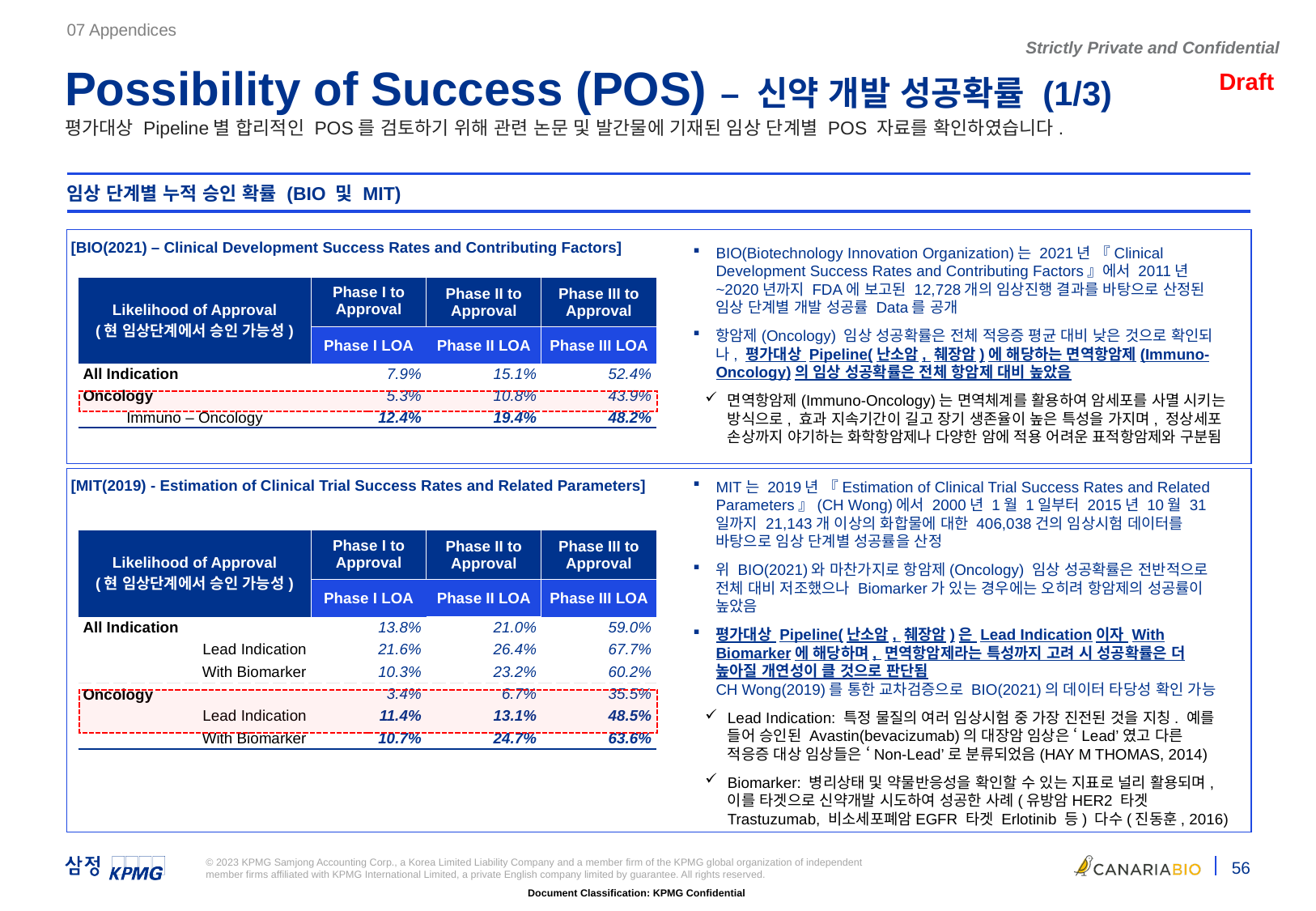

07 Appendices

Possibility of Success (POS) – 신약 개발 성공확률 (1/3)
평가대상 Pipeline별 합리적인 POS를 검토하기 위해 관련 논문 및 발간물에 기재된 임상 단계별 POS 자료를 확인하였습니다.
임상 단계별 누적 승인 확률 (BIO 및 MIT)

[BIO(2021) – Clinical Development Success Rates and Contributing Factors]
BIO(Biotechnology Innovation Organization)는 2021년 『Clinical Development Success Rates and Contributing Factors』에서 2011년~2020년까지 FDA에 보고된 12,728개의 임상진행 결과를 바탕으로 산정된 임상 단계별 개발 성공률 Data를 공개
항암제(Oncology) 임상 성공확률은 전체 적응증 평균 대비 낮은 것으로 확인되나, 평가대상 Pipeline(난소암, 췌장암)에 해당하는 면역항암제(Immuno-Oncology)의 임상 성공확률은 전체 항암제 대비 높았음
면역항암제(Immuno-Oncology)는 면역체계를 활용하여 암세포를 사멸 시키는 방식으로, 효과 지속기간이 길고 장기 생존율이 높은 특성을 가지며, 정상세포 손상까지 야기하는 화학항암제나 다양한 암에 적용 어려운 표적항암제와 구분됨
| Likelihood of Approval (현 임상단계에서 승인 가능성) | Phase I to Approval | Phase II to Approval | Phase III to Approval |
| --- | --- | --- | --- |
|  | Phase I LOA | Phase II LOA | Phase III LOA |
| All Indication | 7.9% | 15.1% | 52.4% |
| Oncology | 5.3% | 10.8% | 43.9% |
| Immuno – Oncology | 12.4% | 19.4% | 48.2% |

[MIT(2019) - Estimation of Clinical Trial Success Rates and Related Parameters]
MIT는 2019년 『Estimation of Clinical Trial Success Rates and Related Parameters』(CH Wong)에서 2000년 1월 1일부터 2015년 10월 31일까지 21,143개 이상의 화합물에 대한 406,038건의 임상시험 데이터를 바탕으로 임상 단계별 성공률을 산정
위 BIO(2021)와 마찬가지로 항암제(Oncology) 임상 성공확률은 전반적으로 전체 대비 저조했으나 Biomarker가 있는 경우에는 오히려 항암제의 성공률이 높았음
평가대상 Pipeline(난소암, 췌장암)은 Lead Indication이자 With Biomarker에 해당하며, 면역항암제라는 특성까지 고려 시 성공확률은 더 높아질 개연성이 클 것으로 판단됨
CH Wong(2019)를 통한 교차검증으로 BIO(2021)의 데이터 타당성 확인 가능
Lead Indication: 특정 물질의 여러 임상시험 중 가장 진전된 것을 지칭. 예를 들어 승인된 Avastin(bevacizumab)의 대장암 임상은 ‘Lead’였고 다른 적응증 대상 임상들은 ‘Non-Lead’로 분류되었음(HAY M THOMAS, 2014)
Biomarker: 병리상태 및 약물반응성을 확인할 수 있는 지표로 널리 활용되며, 이를 타겟으로 신약개발 시도하여 성공한 사례(유방암HER2 타겟 Trastuzumab, 비소세포폐암EGFR 타겟 Erlotinib 등) 다수(진동훈, 2016)
| Likelihood of Approval (현 임상단계에서 승인 가능성) | Phase I to Approval | Phase II to Approval | Phase III to Approval |
| --- | --- | --- | --- |
|  | Phase I LOA | Phase II LOA | Phase III LOA |
| All Indication | 13.8% | 21.0% | 59.0% |
| Lead Indication | 21.6% | 26.4% | 67.7% |
| With Biomarker | 10.3% | 23.2% | 60.2% |
| Oncology | 3.4% | 6.7% | 35.5% |
| Lead Indication | 11.4% | 13.1% | 48.5% |
| With Biomarker | 10.7% | 24.7% | 63.6% |

BioMedTracker assigns a unique internal identifier that can be used to isolate all development paths. In addition to tracking the phase of development, BioMedTracker assigns ‘lead’ status to certain development paths. This is used to denote the most advanced indication in clinical development for a specific drug. Drugs can only have one lead development path, except in specific circumstances where two development paths are being developed simultaneously (e.g., type I and type II diabetes). For example, the Avastin (bevacizumab) colorectal cancer development path was marked as a ‘lead’ indication, and other Avastin development paths were labeled ‘nonlead’. Using this metric, Avastin clinical development can more accurately be viewed as a series of successes and failures, as opposed to simply one success and no failures. However, a drug’s lead indication may also change if it fails in development in the lead indication. The lead indication success rate will therefore be higher due to selection bias than the nonlead success rate. This bias does not affect the LOA from phase 1 rate for all indication development paths.

한편, 휴림에이텍 공시에 따르면, 원래 의도/개발도 처럼 말하고 있음
회사는  Front-line 난소암 3상을 Lead indication으로 진행하고 있습니다. Lead indication의 정의는 새로운 신약이 개발되는 과정에서 개발자가 본래 의도하고자 하는 본래의 용도로 신약을 질병에 대항하여 테스트할 때 사용하는 것으로, Non-Lead indication에 비해 회사의 개발 집중도, DB의 축적 및 분석에서 앞서  All indication에 비해 성공율이 높다고 평가되고 있습니다.

전자는 후자에 비해 회사의 개발 집중도나 DB의 축적 및 분석 정도가 높기 때문에 성공률 높음.